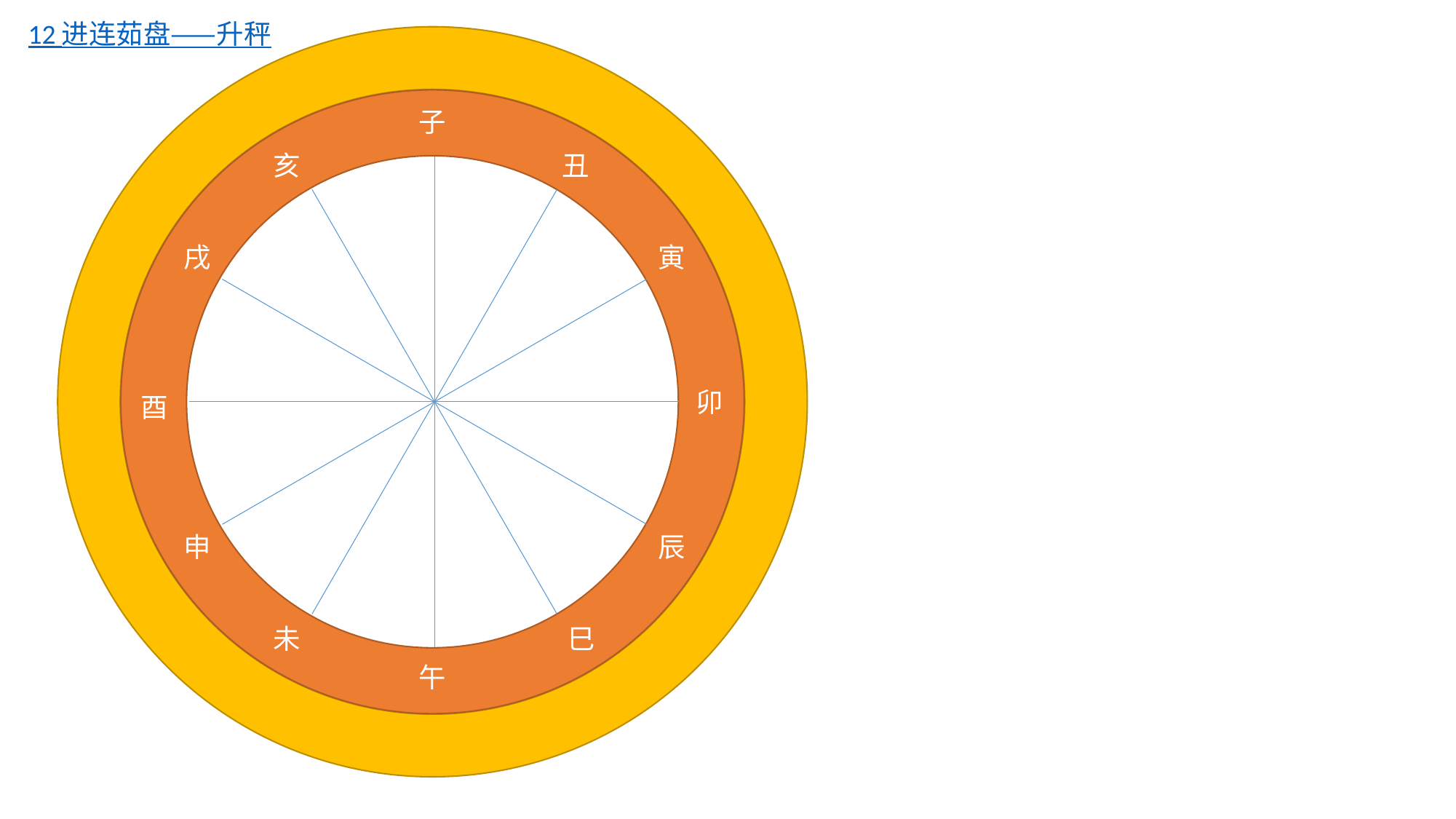

12 进连茹盘——升秤

子
亥
丑
戌
寅
卯
酉
申
辰
巳
未
午